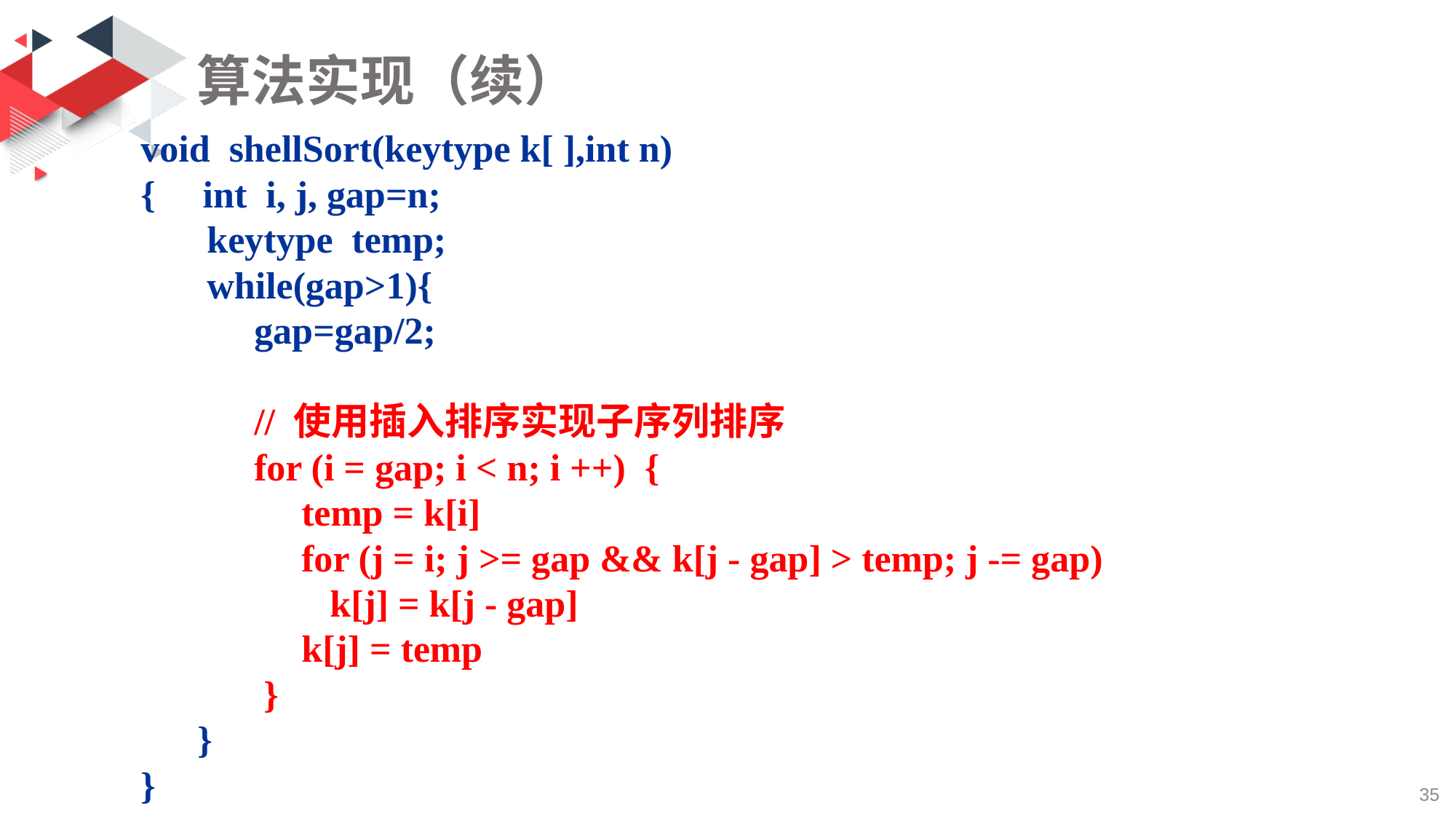

# 算法实现（续）
void  shellSort(keytype k[ ],int n)
{     int  i, j, gap=n;
       keytype  temp;
       while(gap>1){
            gap=gap/2;

            // 使用插入排序实现子序列排序
            for (i = gap; i < n; i ++)  {
                 temp = k[i]
                 for (j = i; j >= gap && k[j - gap] > temp; j -= gap)
                    k[j] = k[j - gap]
                 k[j] = temp
             }
      }
}
35